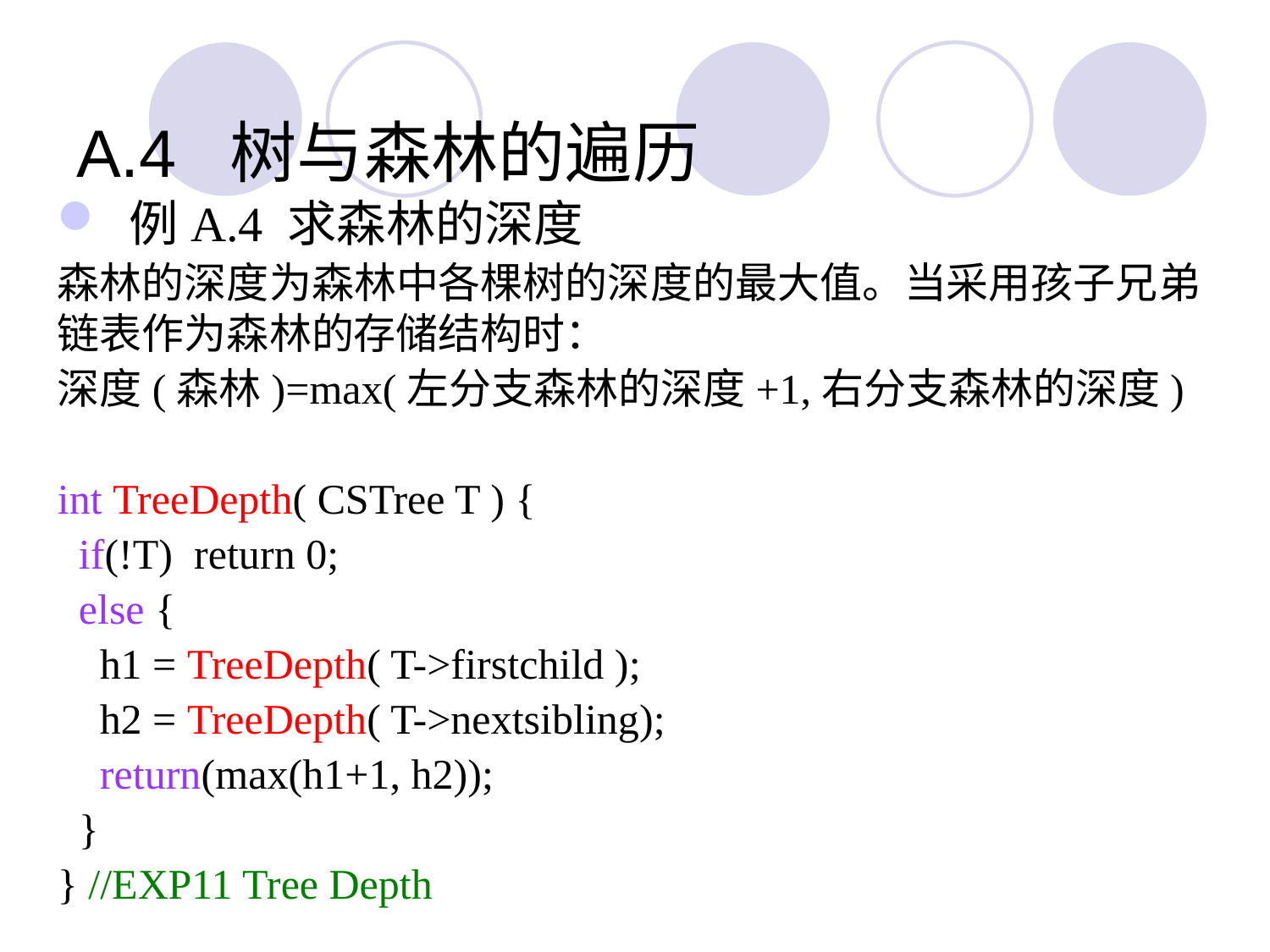

A.4  树与森林的遍历
75

 例A.4 求森林的深度
森林的深度为森林中各棵树的深度的最大值。当采用孩子兄弟链表作为森林的存储结构时：
深度(森林)=max(左分支森林的深度+1,右分支森林的深度)

int TreeDepth( CSTree T ) {
  if(!T)  return 0;
  else {
    h1 = TreeDepth( T->firstchild );
    h2 = TreeDepth( T->nextsibling);
    return(max(h1+1, h2));
  }
} //EXP11 Tree Depth